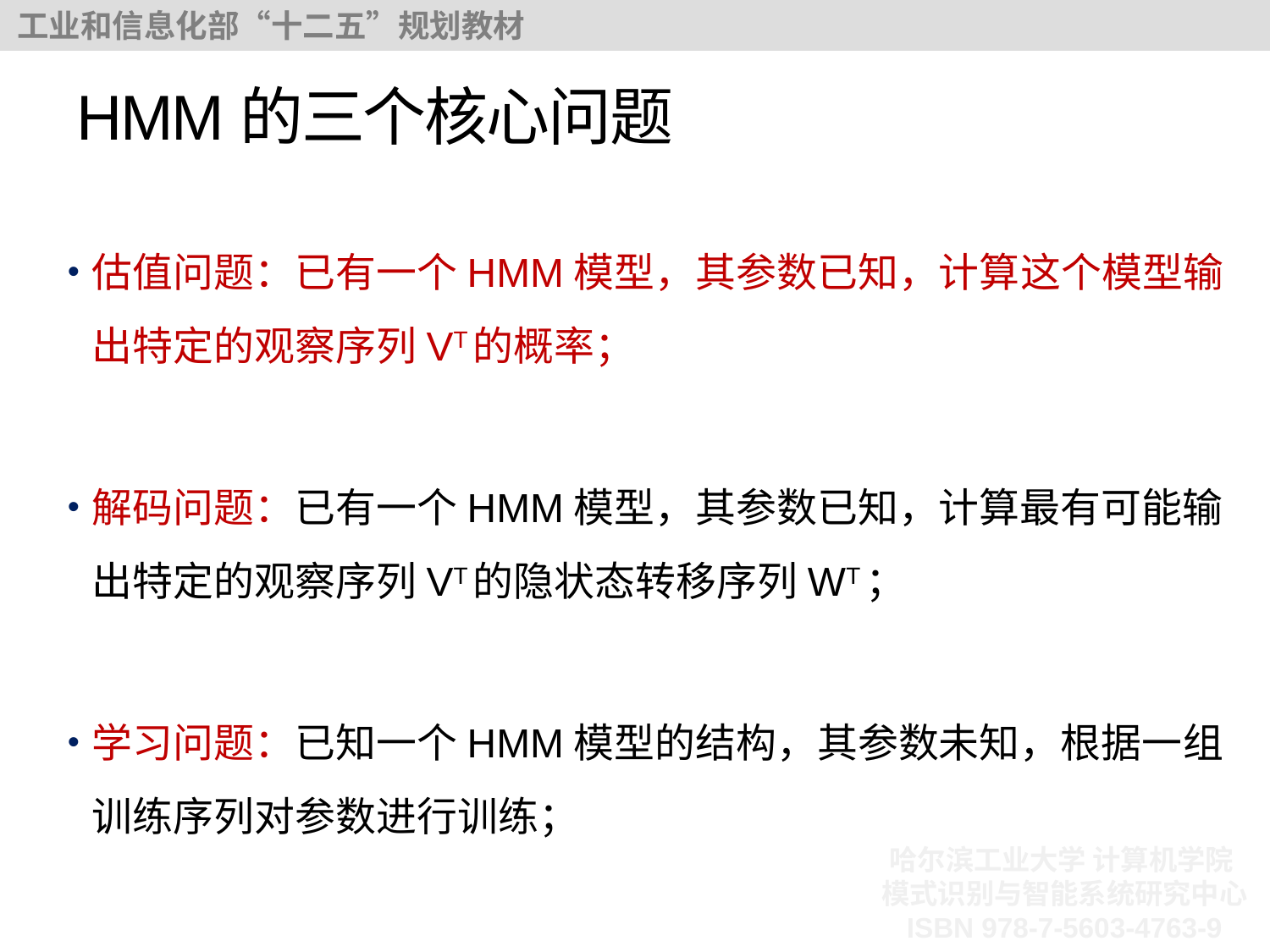

# HMM的三个核心问题
估值问题：已有一个HMM模型，其参数已知，计算这个模型输出特定的观察序列VT的概率；

解码问题：已有一个HMM模型，其参数已知，计算最有可能输出特定的观察序列VT的隐状态转移序列WT；

学习问题：已知一个HMM模型的结构，其参数未知，根据一组训练序列对参数进行训练；